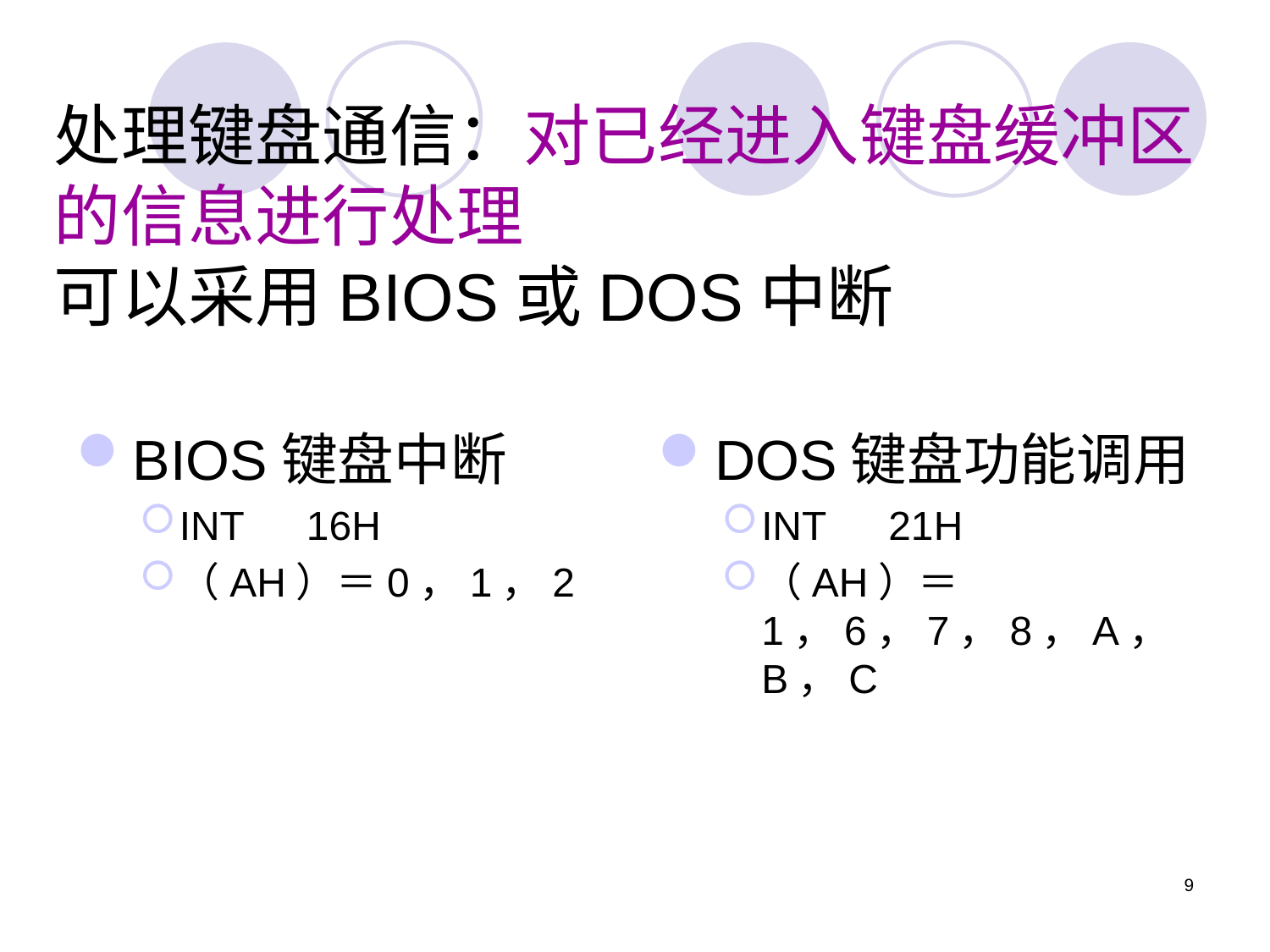

# 处理键盘通信：对已经进入键盘缓冲区的信息进行处理 可以采用BIOS或DOS中断
BIOS键盘中断
INT	16H
（AH）＝0，1，2

DOS键盘功能调用
INT	21H
（AH）＝1，6，7，8，A，B，C
9